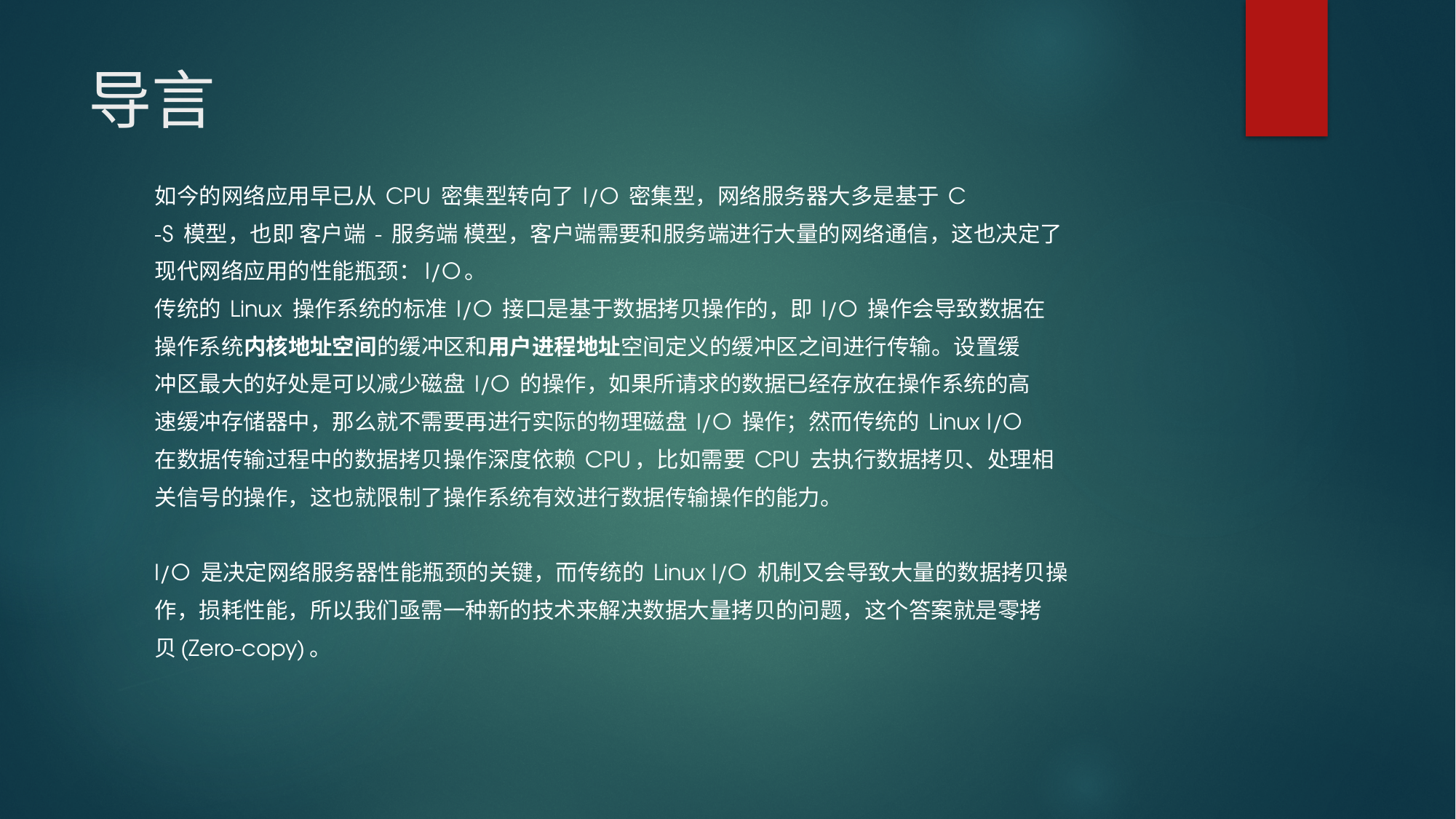

# 导言
如今的网络应用早已从 CPU 密集型转向了 I/O 密集型，网络服务器大多是基于 C
-S 模型，也即 客户端 - 服务端 模型，客户端需要和服务端进行大量的网络通信，这也决定了
现代网络应用的性能瓶颈：I/O。
传统的 Linux 操作系统的标准 I/O 接口是基于数据拷贝操作的，即 I/O 操作会导致数据在
操作系统内核地址空间的缓冲区和用户进程地址空间定义的缓冲区之间进行传输。设置缓
冲区最大的好处是可以减少磁盘 I/O 的操作，如果所请求的数据已经存放在操作系统的高
速缓冲存储器中，那么就不需要再进行实际的物理磁盘 I/O 操作；然而传统的 Linux I/O
在数据传输过程中的数据拷贝操作深度依赖 CPU，比如需要 CPU 去执行数据拷贝、处理相
关信号的操作，这也就限制了操作系统有效进行数据传输操作的能力。

I/O 是决定网络服务器性能瓶颈的关键，而传统的 Linux I/O 机制又会导致大量的数据拷贝操
作，损耗性能，所以我们亟需一种新的技术来解决数据大量拷贝的问题，这个答案就是零拷
贝(Zero-copy)。